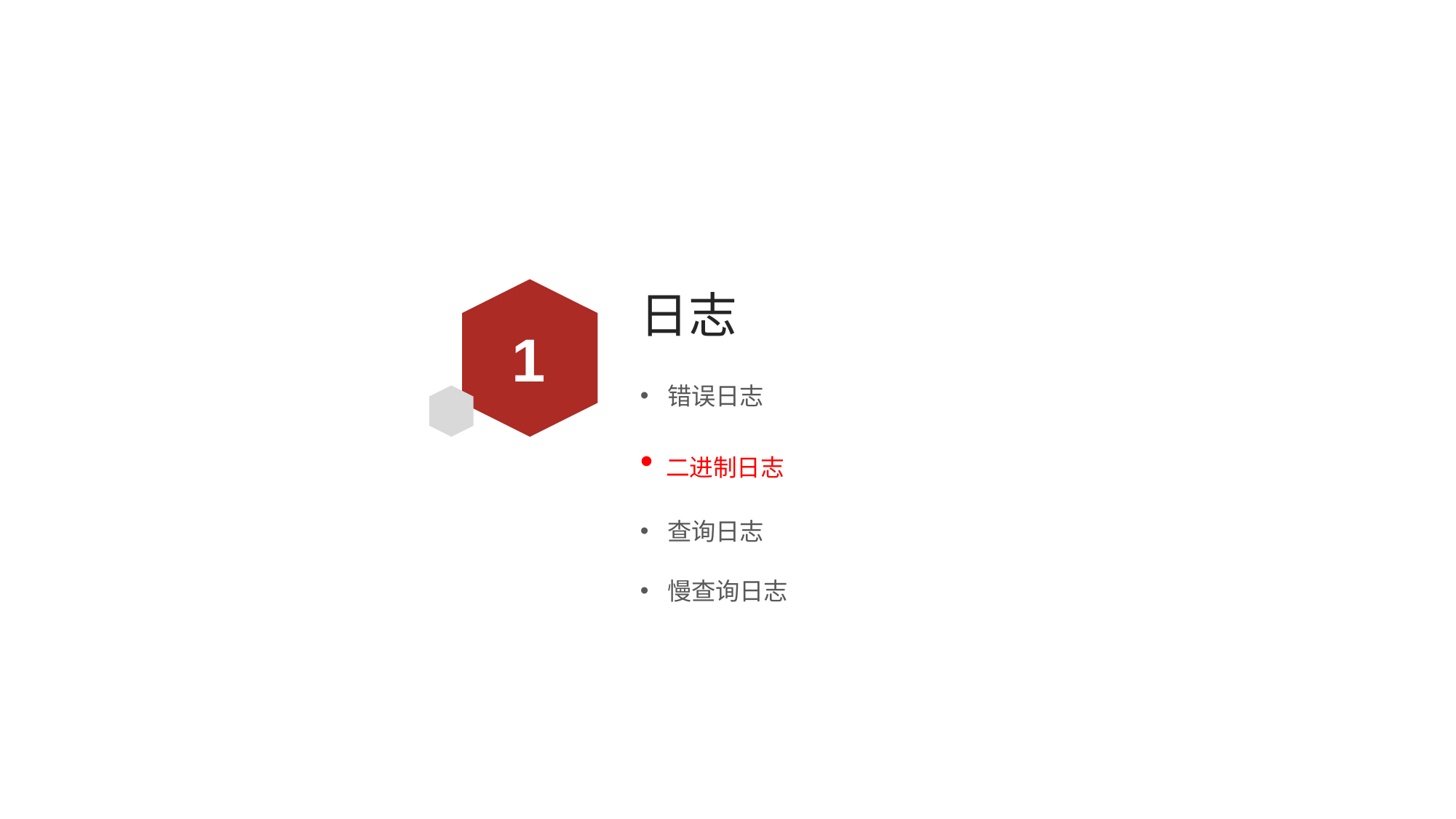

# 日志
1
错误日志
二进制日志

查询日志

慢查询日志